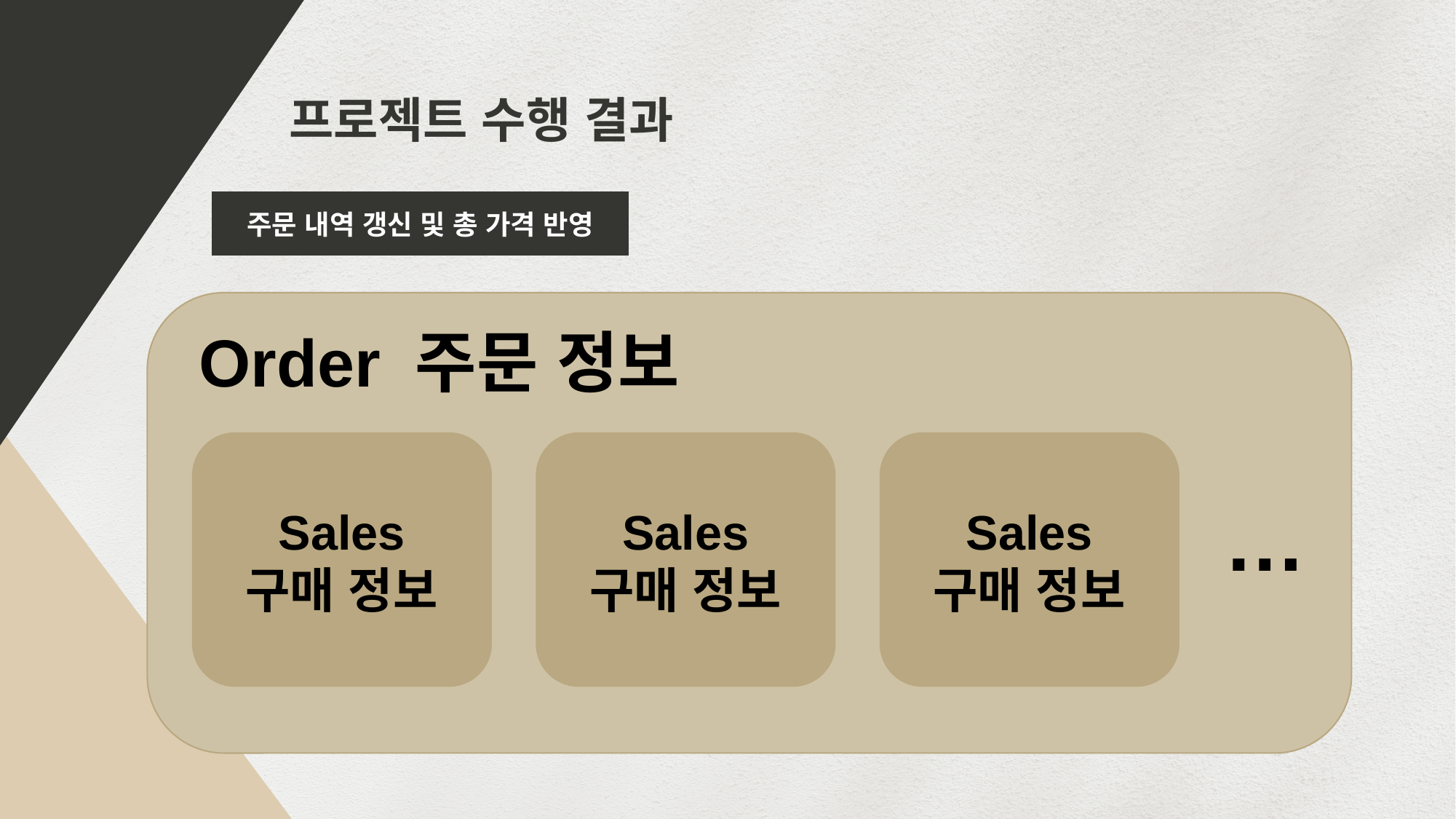

프로젝트 수행 결과
주문 내역 갱신 및 총 가격 반영
 Order 주문 정보
Sales
구매 정보
Sales
구매 정보
Sales
구매 정보
…